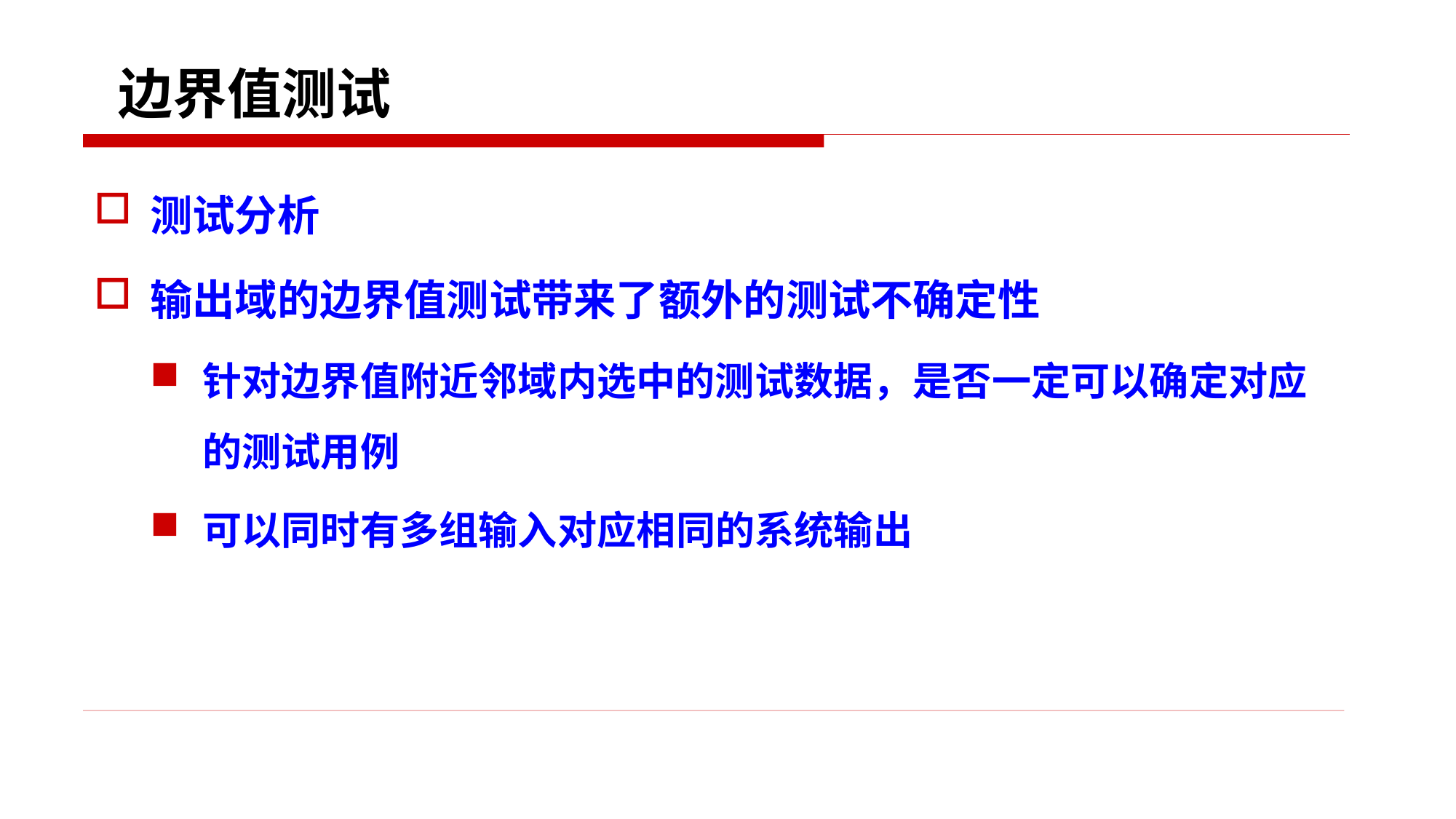

# 边界值测试
测试分析
输出域的边界值测试带来了额外的测试不确定性
针对边界值附近邻域内选中的测试数据，是否一定可以确定对应的测试用例
可以同时有多组输入对应相同的系统输出